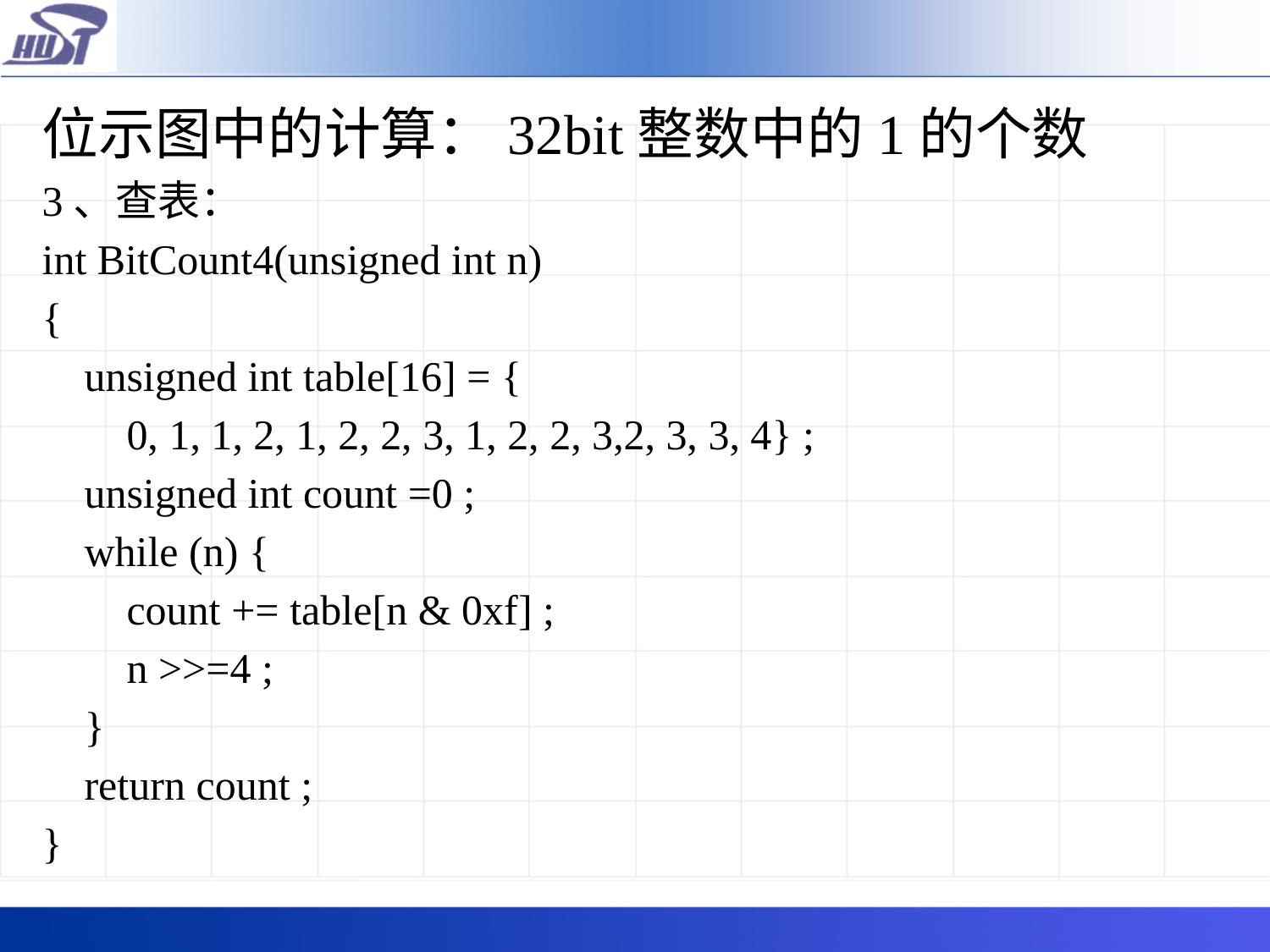

位示图中的计算：32bit整数中的1的个数
3、查表：
int BitCount4(unsigned int n)
{
    unsigned int table[16] = {
        0, 1, 1, 2, 1, 2, 2, 3, 1, 2, 2, 3,2, 3, 3, 4} ;
    unsigned int count =0 ;
    while (n) {
        count += table[n & 0xf] ;
        n >>=4 ;
    }
    return count ;
}